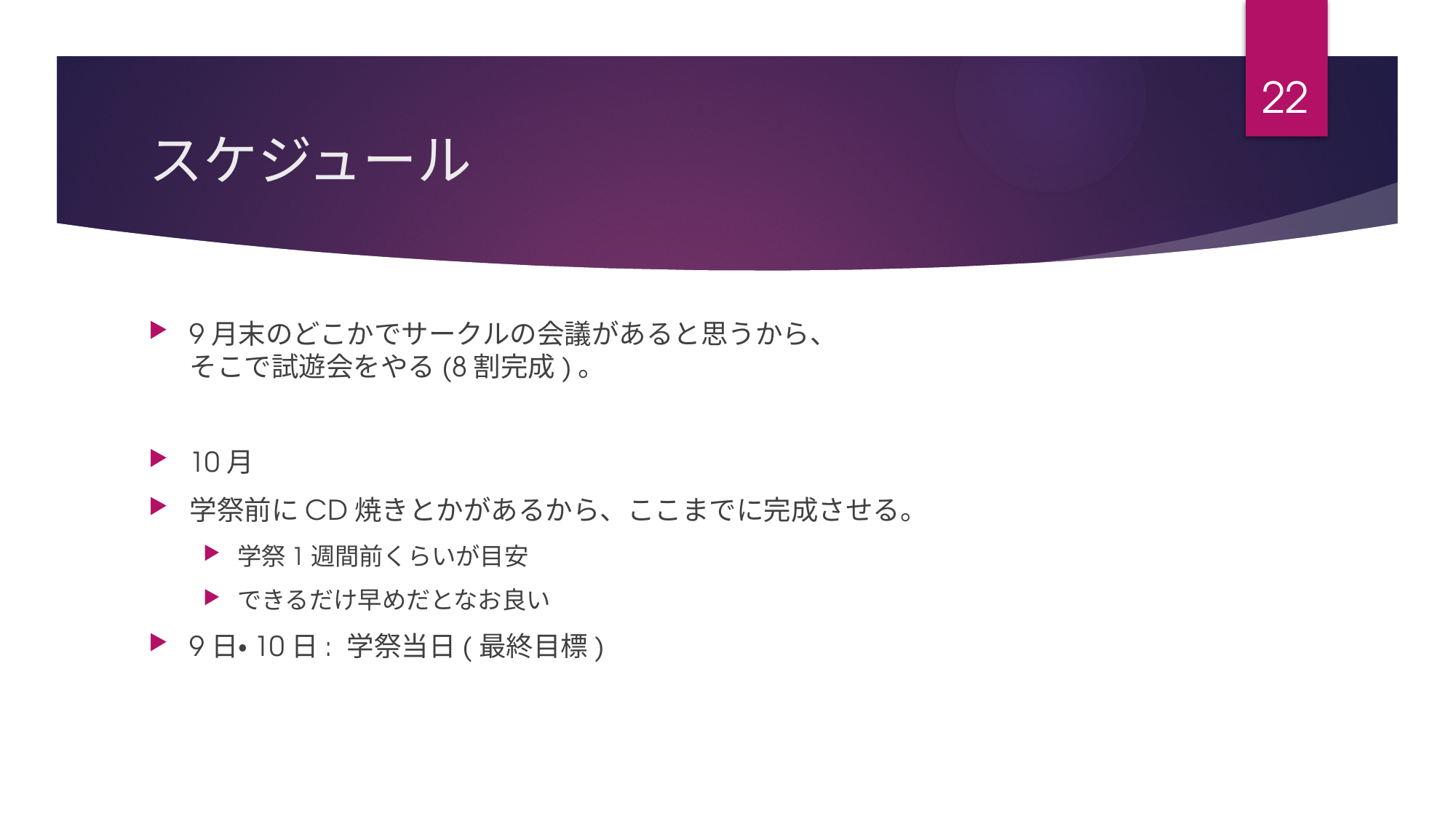

22
# スケジュール
9月末のどこかでサークルの会議があると思うから、
そこで試遊会をやる(8割完成)。

10月
学祭前にCD焼きとかがあるから、ここまでに完成させる。
学祭1週間前くらいが目安
できるだけ早めだとなお良い
9日・10日: 学祭当日(最終目標)